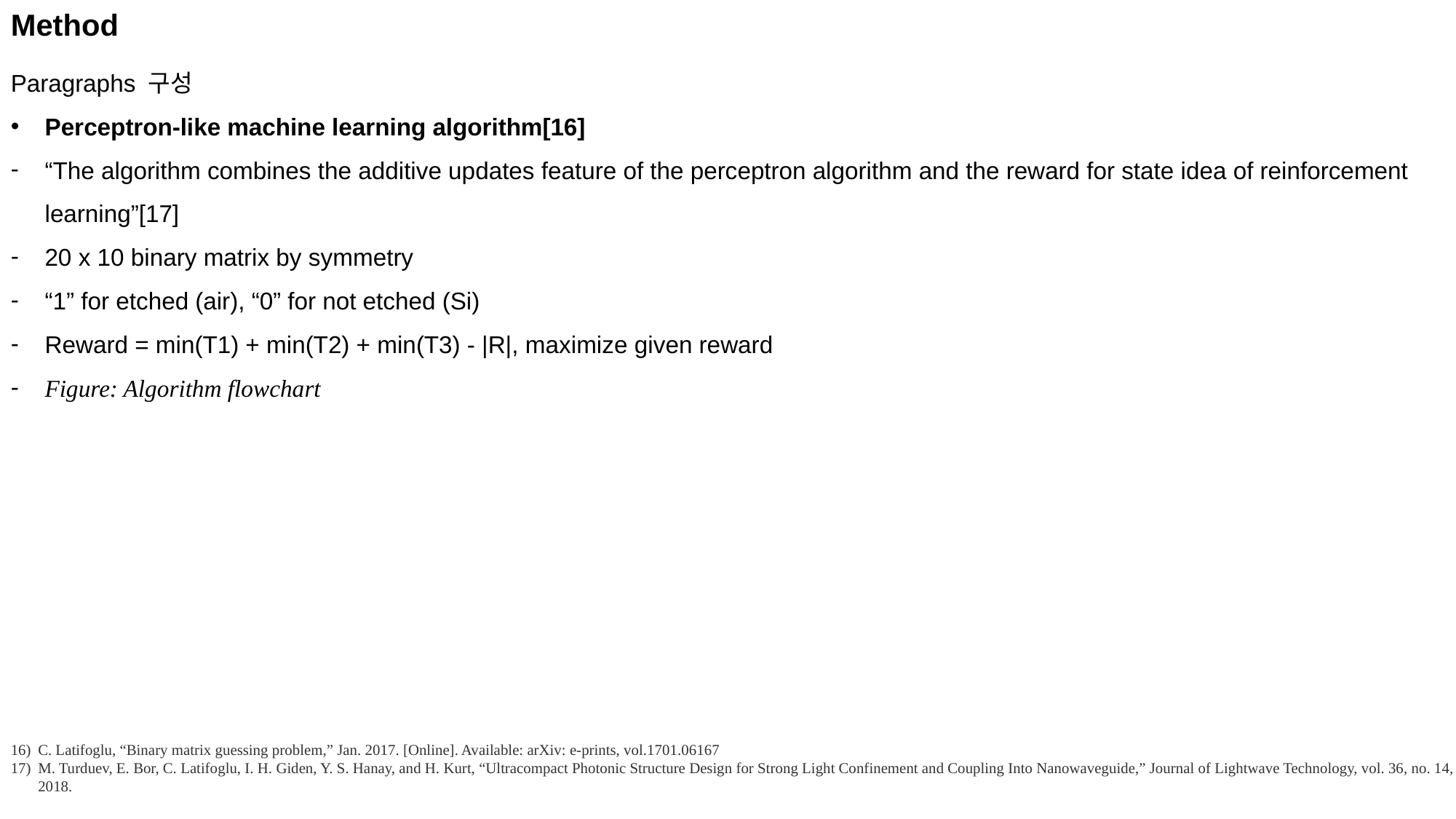

Method
Paragraphs 구성
Perceptron-like machine learning algorithm[16]
“The algorithm combines the additive updates feature of the perceptron algorithm and the reward for state idea of reinforcement learning”[17]
20 x 10 binary matrix by symmetry
“1” for etched (air), “0” for not etched (Si)
Reward = min(T1) + min(T2) + min(T3) - |R|, maximize given reward
Figure: Algorithm flowchart
C. Latifoglu, “Binary matrix guessing problem,” Jan. 2017. [Online]. Available: arXiv: e-prints, vol.1701.06167
M. Turduev, E. Bor, C. Latifoglu, I. H. Giden, Y. S. Hanay, and H. Kurt, “Ultracompact Photonic Structure Design for Strong Light Confinement and Coupling Into Nanowaveguide,” Journal of Lightwave Technology, vol. 36, no. 14, pp. 2812–2819, 2018.